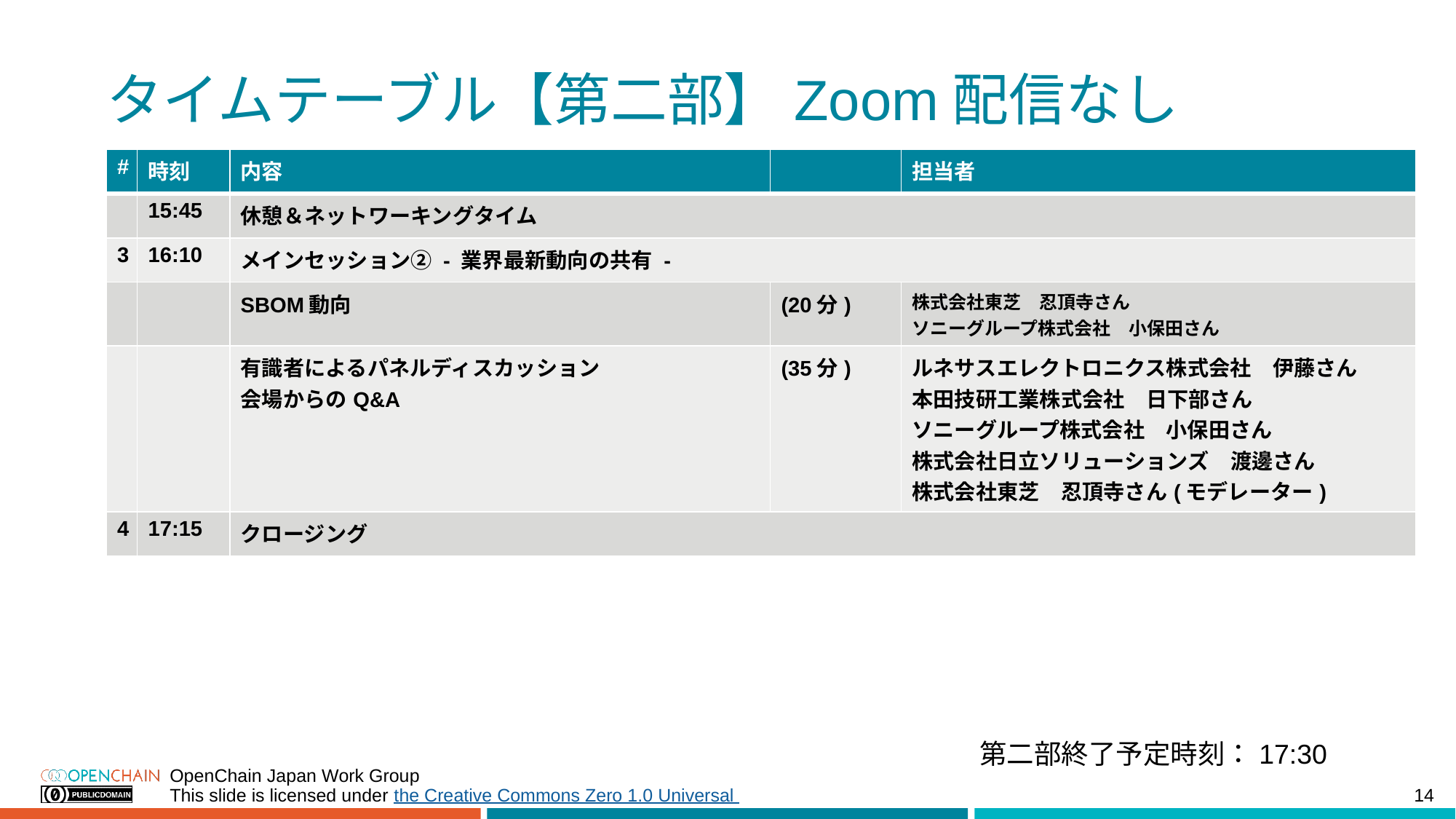

# タイムテーブル【第二部】Zoom配信なし
| # | 時刻 | 内容 |  | 担当者 |
| --- | --- | --- | --- | --- |
|  | 15:45 | 休憩＆ネットワーキングタイム |  |  |
| 3 | 16:10 | メインセッション② - 業界最新動向の共有 - |  |  |
|  |  | SBOM動向 | (20分) | 株式会社東芝　忍頂寺さん ソニーグループ株式会社　小保田さん |
|  |  | 有識者によるパネルディスカッション 会場からのQ&A | (35分) | ルネサスエレクトロニクス株式会社　伊藤さん 本田技研工業株式会社　日下部さん ソニーグループ株式会社　小保田さん 株式会社日立ソリューションズ　渡邊さん 株式会社東芝　忍頂寺さん(モデレーター) |
| 4 | 17:15 | クロージング |  |  |
第二部終了予定時刻：17:30
OpenChain Japan Work Group
14